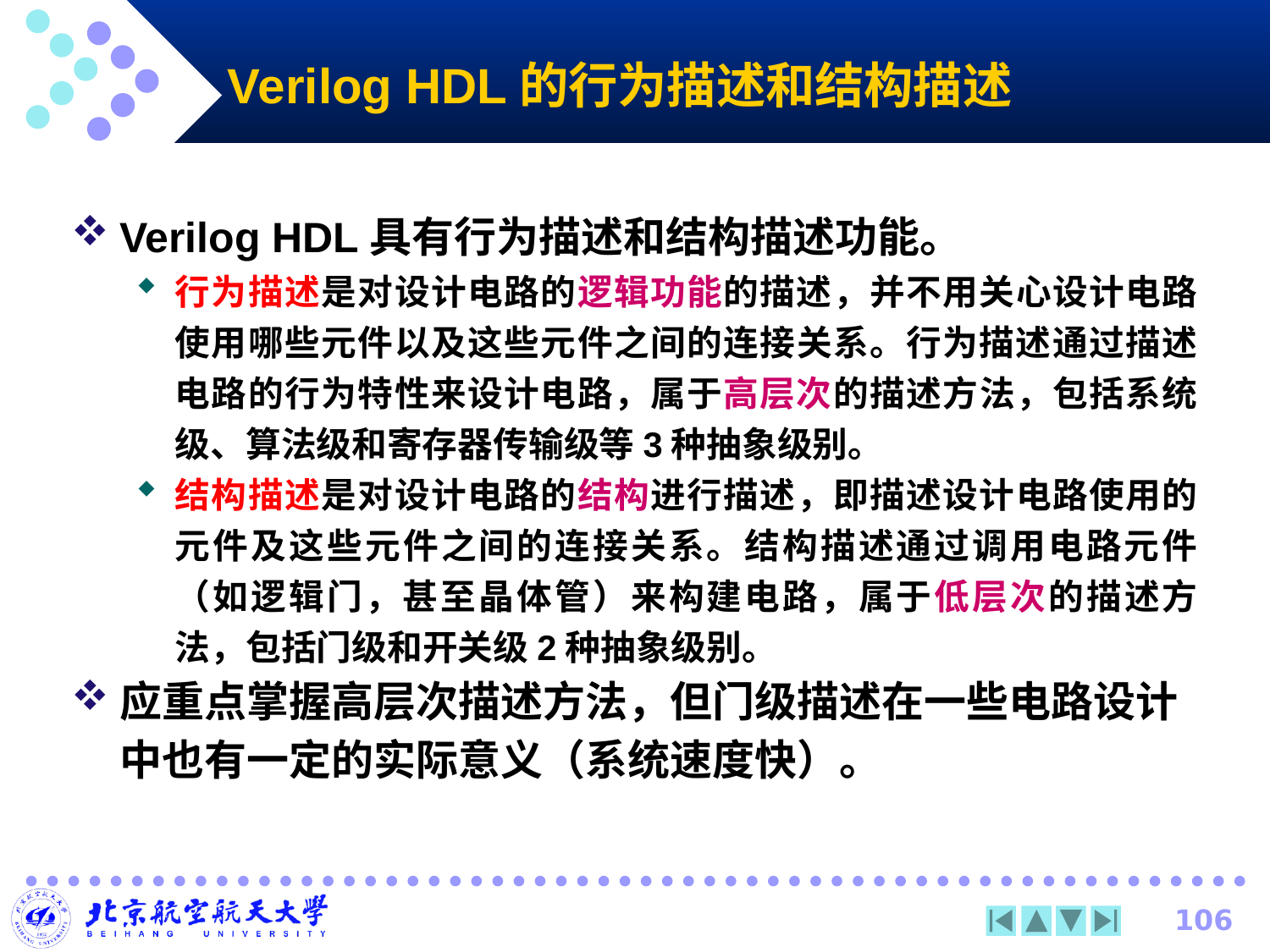

# Verilog HDL的行为描述和结构描述
Verilog HDL具有行为描述和结构描述功能。
行为描述是对设计电路的逻辑功能的描述，并不用关心设计电路使用哪些元件以及这些元件之间的连接关系。行为描述通过描述电路的行为特性来设计电路，属于高层次的描述方法，包括系统级、算法级和寄存器传输级等3种抽象级别。
结构描述是对设计电路的结构进行描述，即描述设计电路使用的元件及这些元件之间的连接关系。结构描述通过调用电路元件（如逻辑门，甚至晶体管）来构建电路，属于低层次的描述方法，包括门级和开关级2种抽象级别。
应重点掌握高层次描述方法，但门级描述在一些电路设计中也有一定的实际意义（系统速度快）。
106